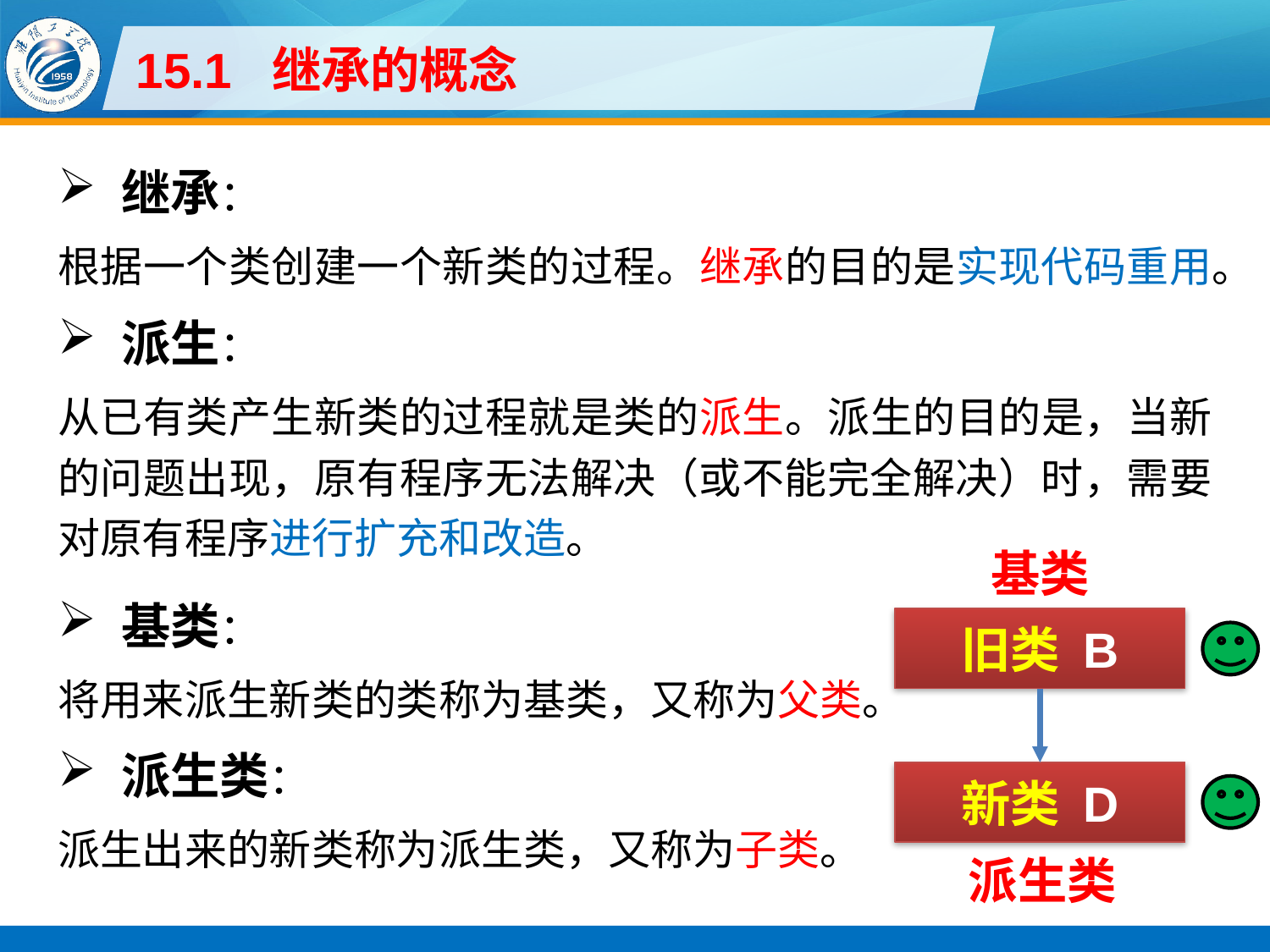

# 15.1  继承的概念
继承：
根据一个类创建一个新类的过程。继承的目的是实现代码重用。
派生：
从已有类产生新类的过程就是类的派生。派生的目的是，当新的问题出现，原有程序无法解决（或不能完全解决）时，需要对原有程序进行扩充和改造。
基类：
将用来派生新类的类称为基类，又称为父类。
派生类：
派生出来的新类称为派生类，又称为子类。

基类
旧类 B

新类 D

派生类